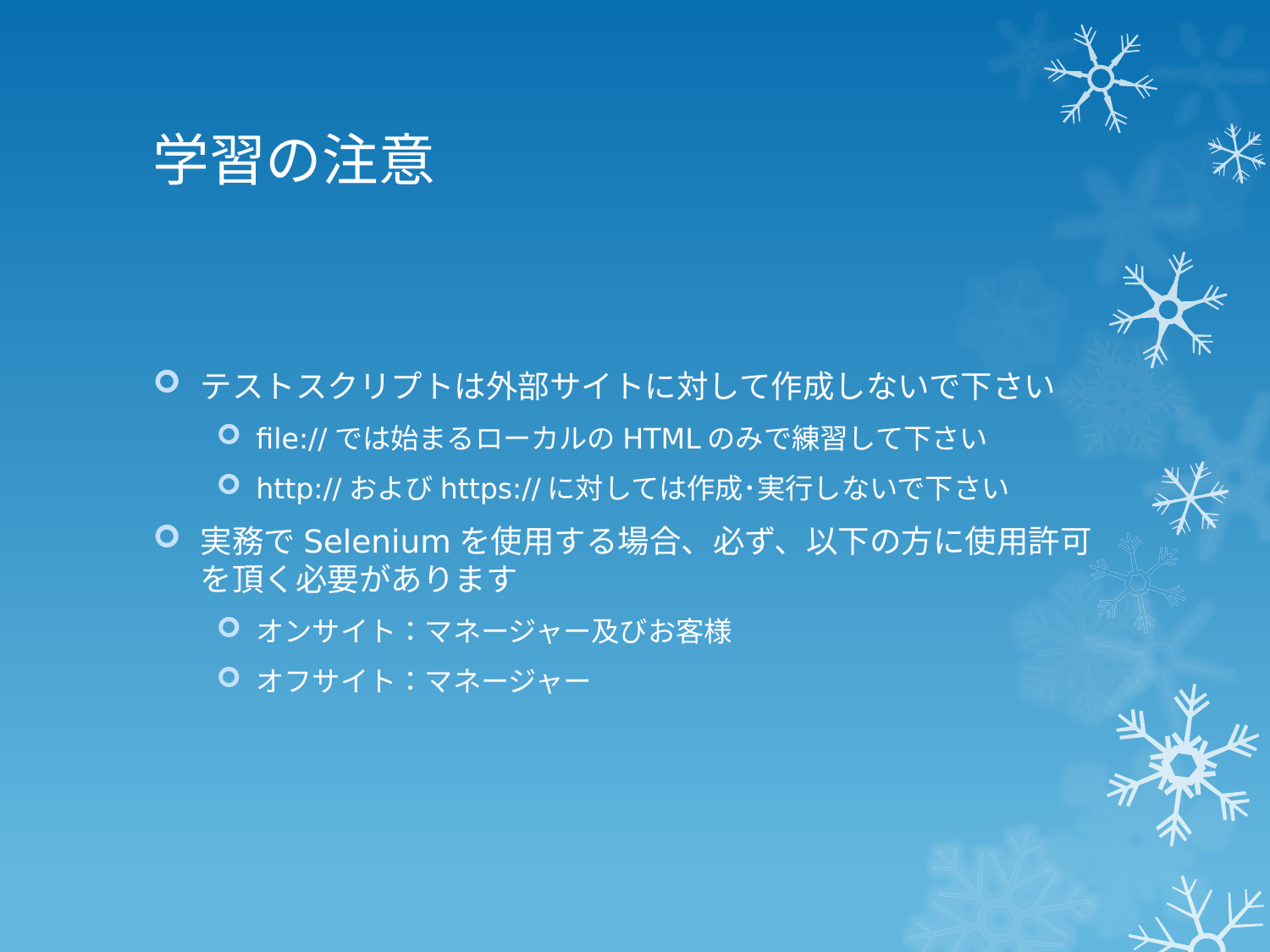

# 学習の注意
テストスクリプトは外部サイトに対して作成しないで下さい
file://では始まるローカルのHTMLのみで練習して下さい
http://およびhttps://に対しては作成･実行しないで下さい
実務でSeleniumを使用する場合、必ず、以下の方に使用許可を頂く必要があります
オンサイト：マネージャー及びお客様
オフサイト：マネージャー